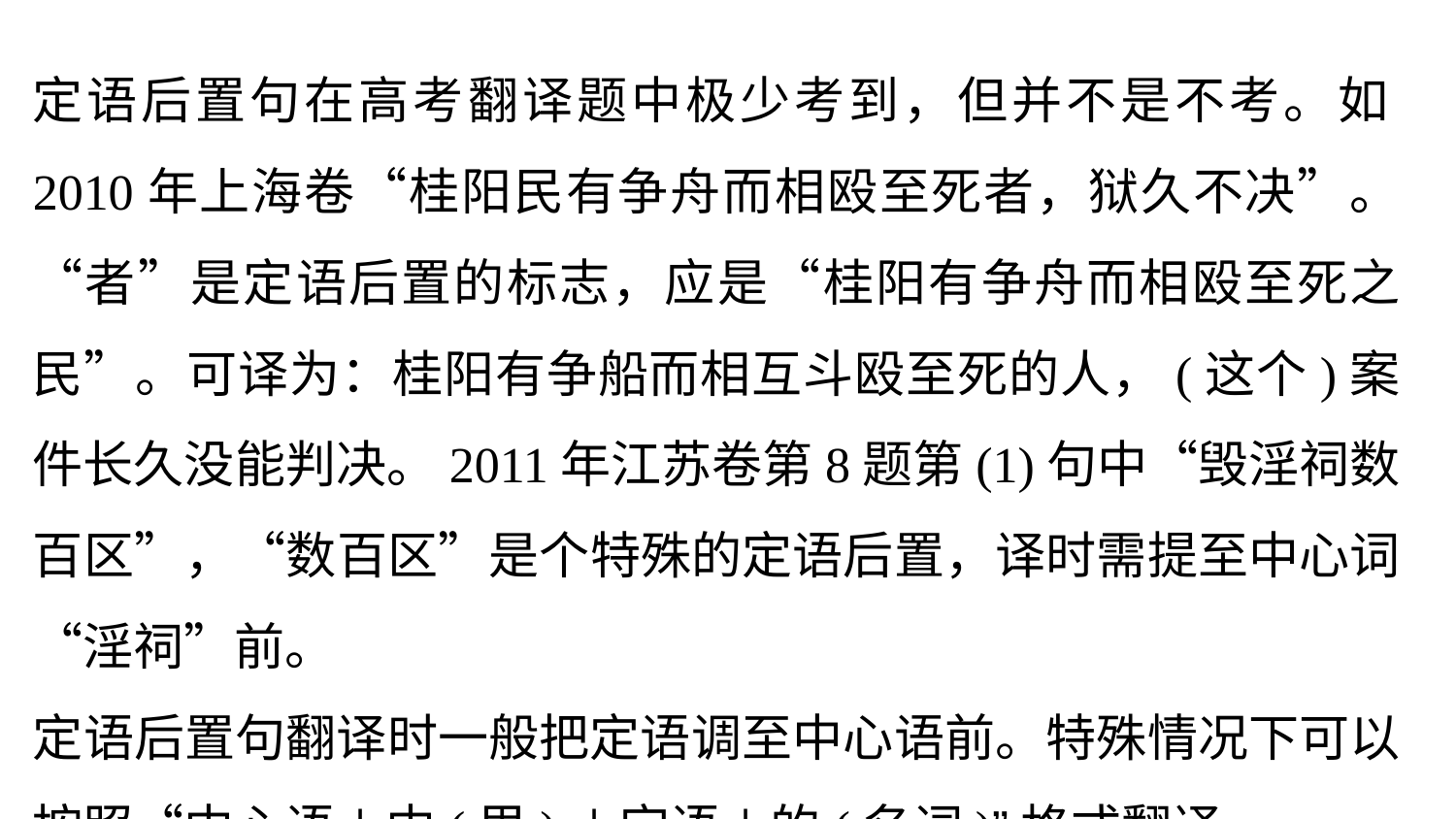

定语后置句在高考翻译题中极少考到，但并不是不考。如2010年上海卷“桂阳民有争舟而相殴至死者，狱久不决”。“者”是定语后置的标志，应是“桂阳有争舟而相殴至死之民”。可译为：桂阳有争船而相互斗殴至死的人，(这个)案件长久没能判决。2011年江苏卷第8题第(1)句中“毁淫祠数百区”，“数百区”是个特殊的定语后置，译时需提至中心词“淫祠”前。
定语后置句翻译时一般把定语调至中心语前。特殊情况下可以按照“中心语＋中(里)＋定语＋的(名词)”格式翻译。